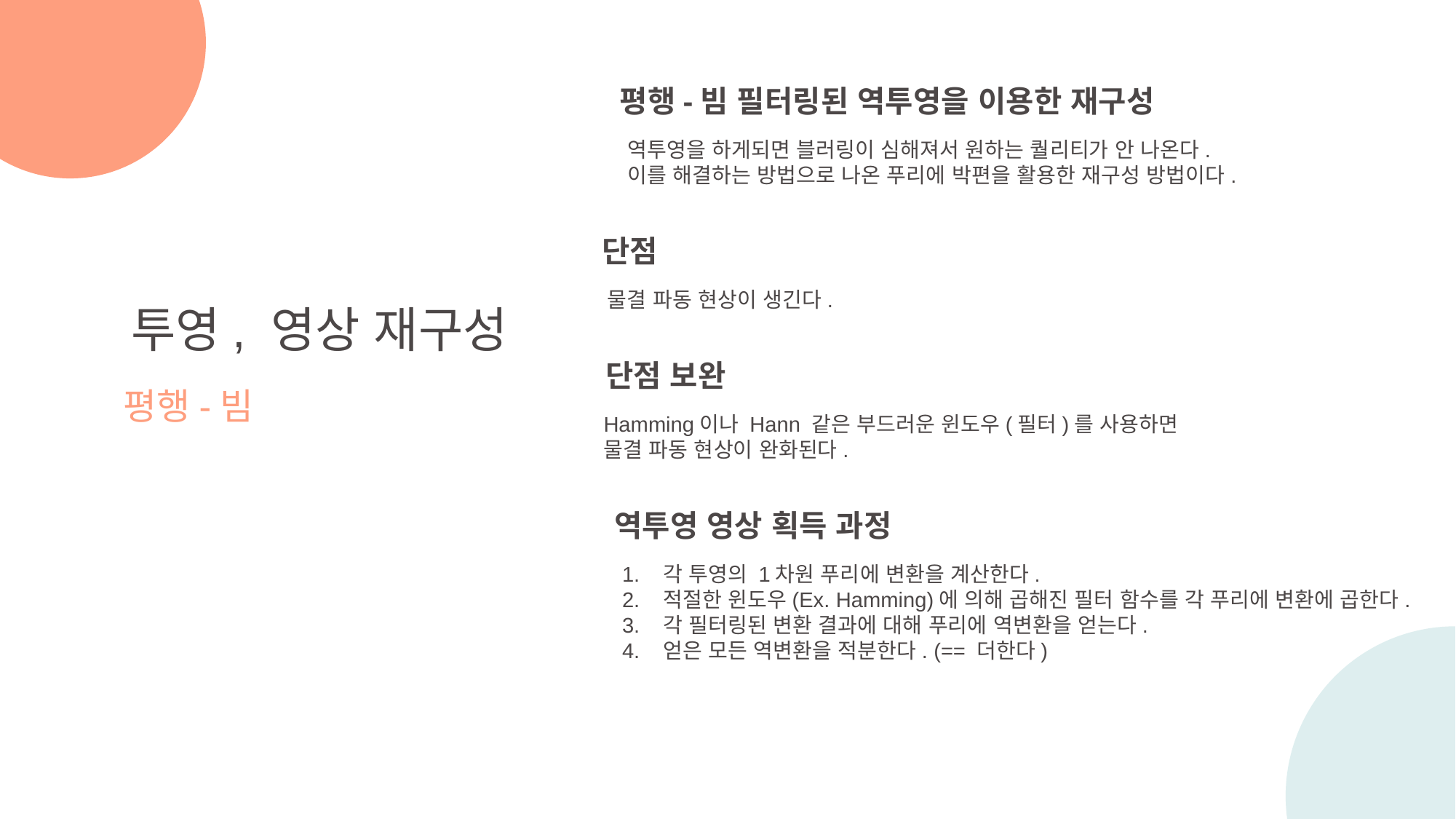

평행-빔 필터링된 역투영을 이용한 재구성
역투영을 하게되면 블러링이 심해져서 원하는 퀄리티가 안 나온다.
이를 해결하는 방법으로 나온 푸리에 박편을 활용한 재구성 방법이다.
단점
물결 파동 현상이 생긴다.
투영, 영상 재구성
평행-빔
단점 보완
Hamming이나 Hann 같은 부드러운 윈도우(필터)를 사용하면
물결 파동 현상이 완화된다.
역투영 영상 획득 과정
각 투영의 1차원 푸리에 변환을 계산한다.
적절한 윈도우(Ex. Hamming)에 의해 곱해진 필터 함수를 각 푸리에 변환에 곱한다.
각 필터링된 변환 결과에 대해 푸리에 역변환을 얻는다.
얻은 모든 역변환을 적분한다. (== 더한다)